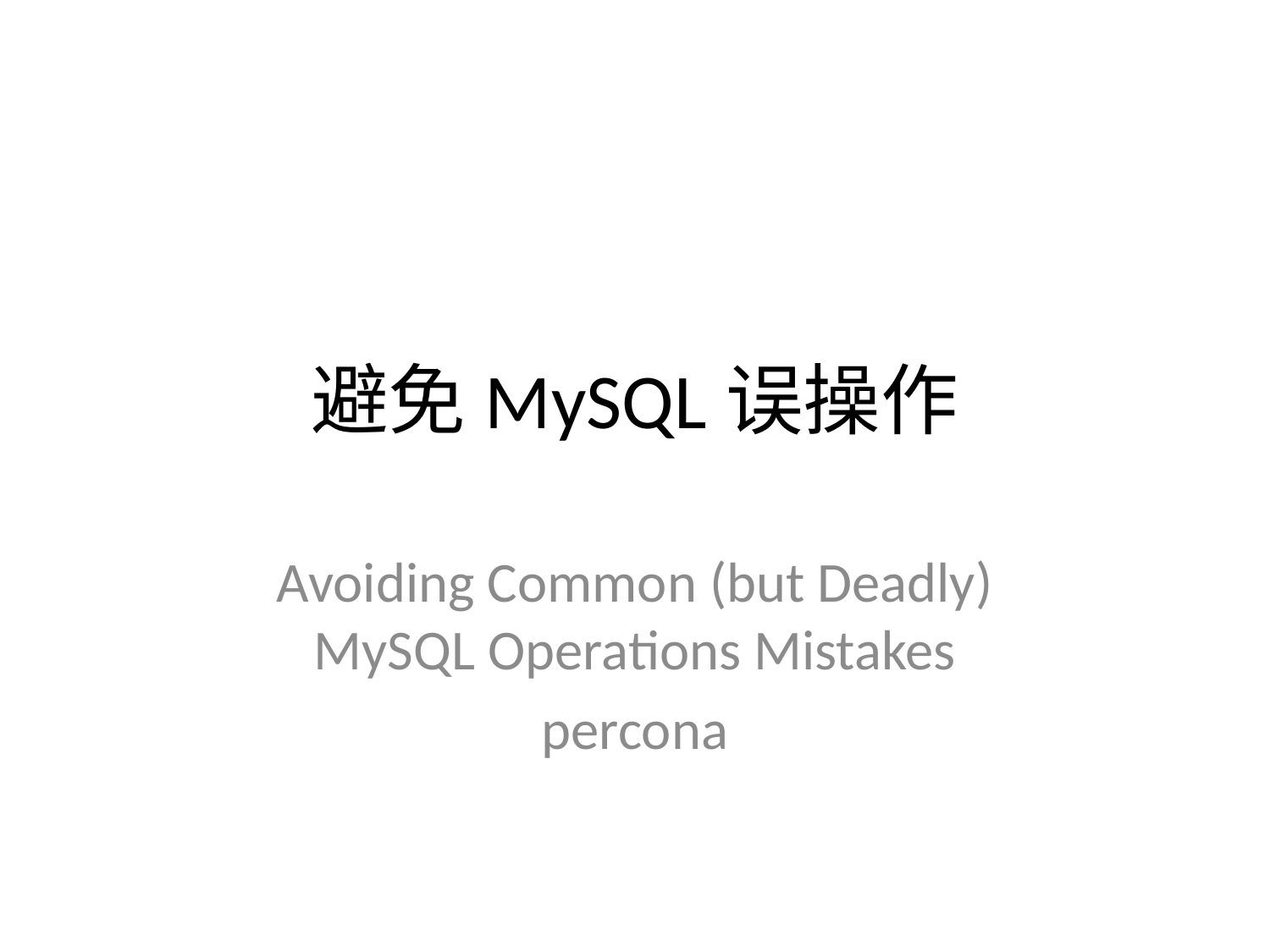

# 避免MySQL误操作
Avoiding Common (but Deadly) MySQL Operations Mistakes
percona